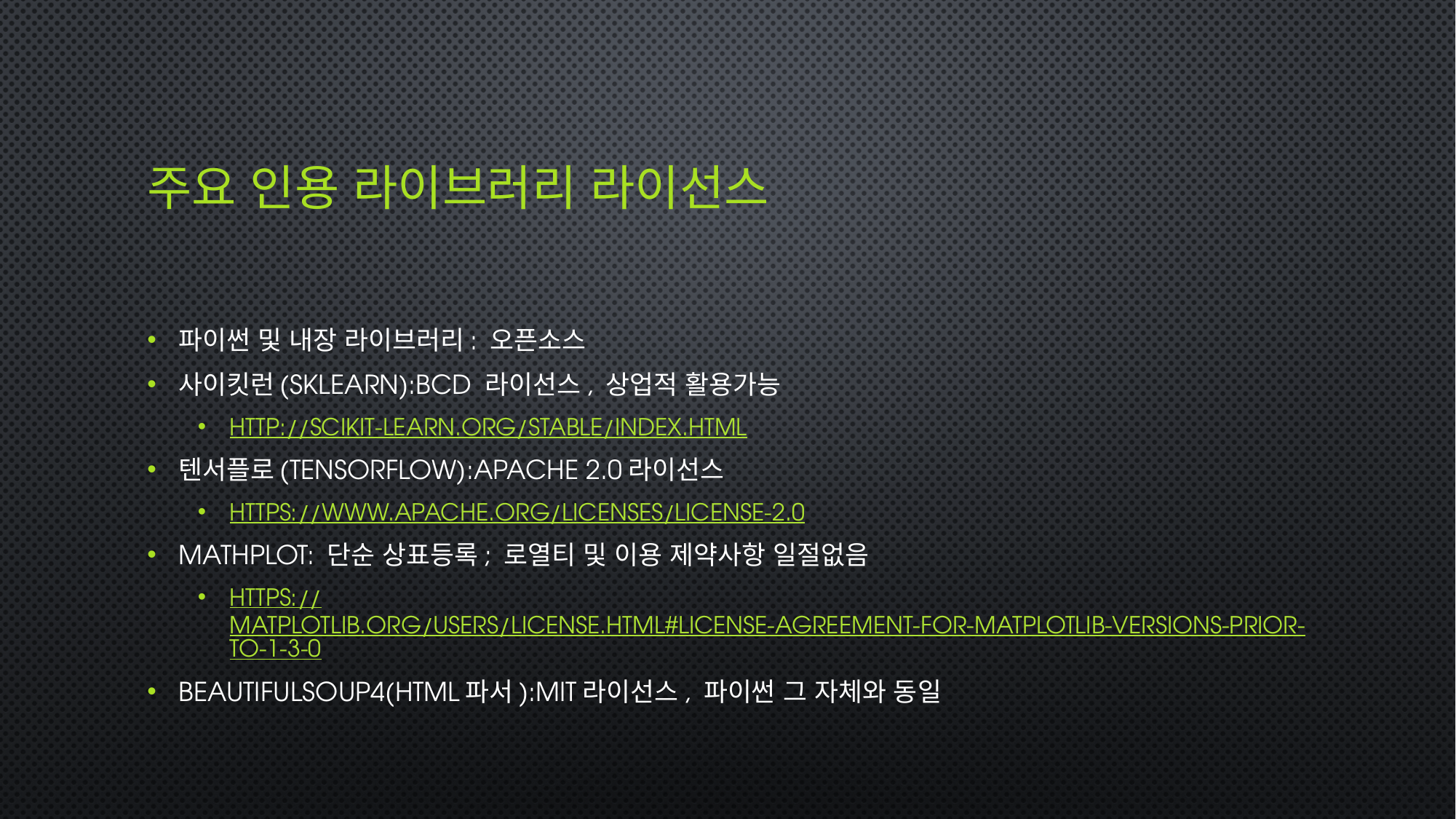

# 주요 인용 라이브러리 라이선스
파이썬 및 내장 라이브러리: 오픈소스
사이킷런(sklearn):BCD 라이선스, 상업적 활용가능
http://scikit-learn.org/stable/index.html
텐서플로(tensorflow):Apache 2.0라이선스
https://www.apache.org/licenses/LICENSE-2.0
Mathplot: 단순 상표등록; 로열티 및 이용 제약사항 일절없음
https://matplotlib.org/users/license.html#license-agreement-for-matplotlib-versions-prior-to-1-3-0
Beautifulsoup4(html파서):MIT라이선스, 파이썬 그 자체와 동일